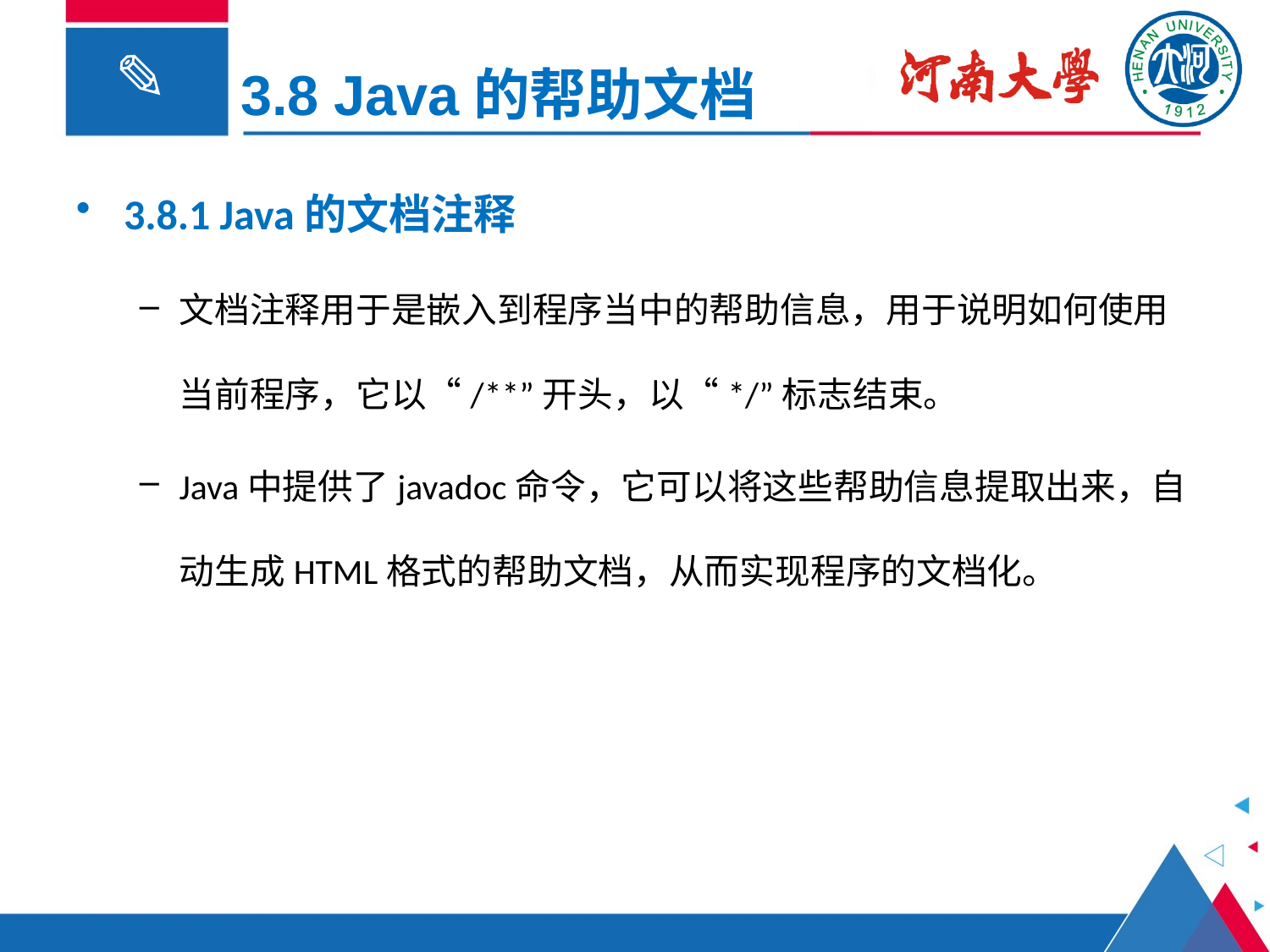

3.8 Java的帮助文档
3.8.1 Java的文档注释
文档注释用于是嵌入到程序当中的帮助信息，用于说明如何使用当前程序，它以“/**”开头，以“*/”标志结束。
Java中提供了javadoc命令，它可以将这些帮助信息提取出来，自动生成HTML格式的帮助文档，从而实现程序的文档化。